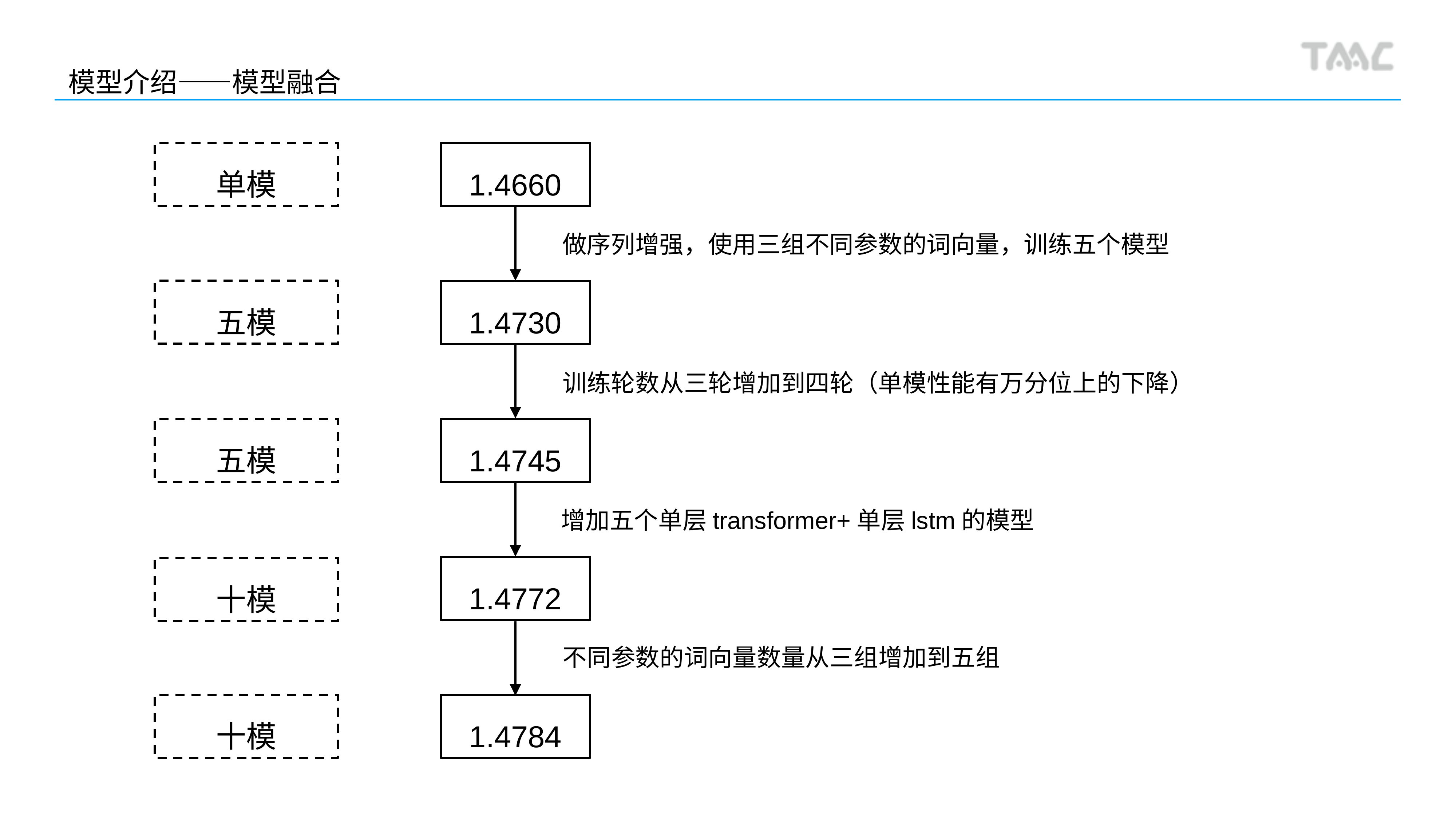

模型介绍——模型融合
单模
1.4660
做序列增强，使用三组不同参数的词向量，训练五个模型
五模
1.4730
训练轮数从三轮增加到四轮（单模性能有万分位上的下降）
五模
1.4745
增加五个单层transformer+单层lstm的模型
1.4772
十模
不同参数的词向量数量从三组增加到五组
十模
1.4784